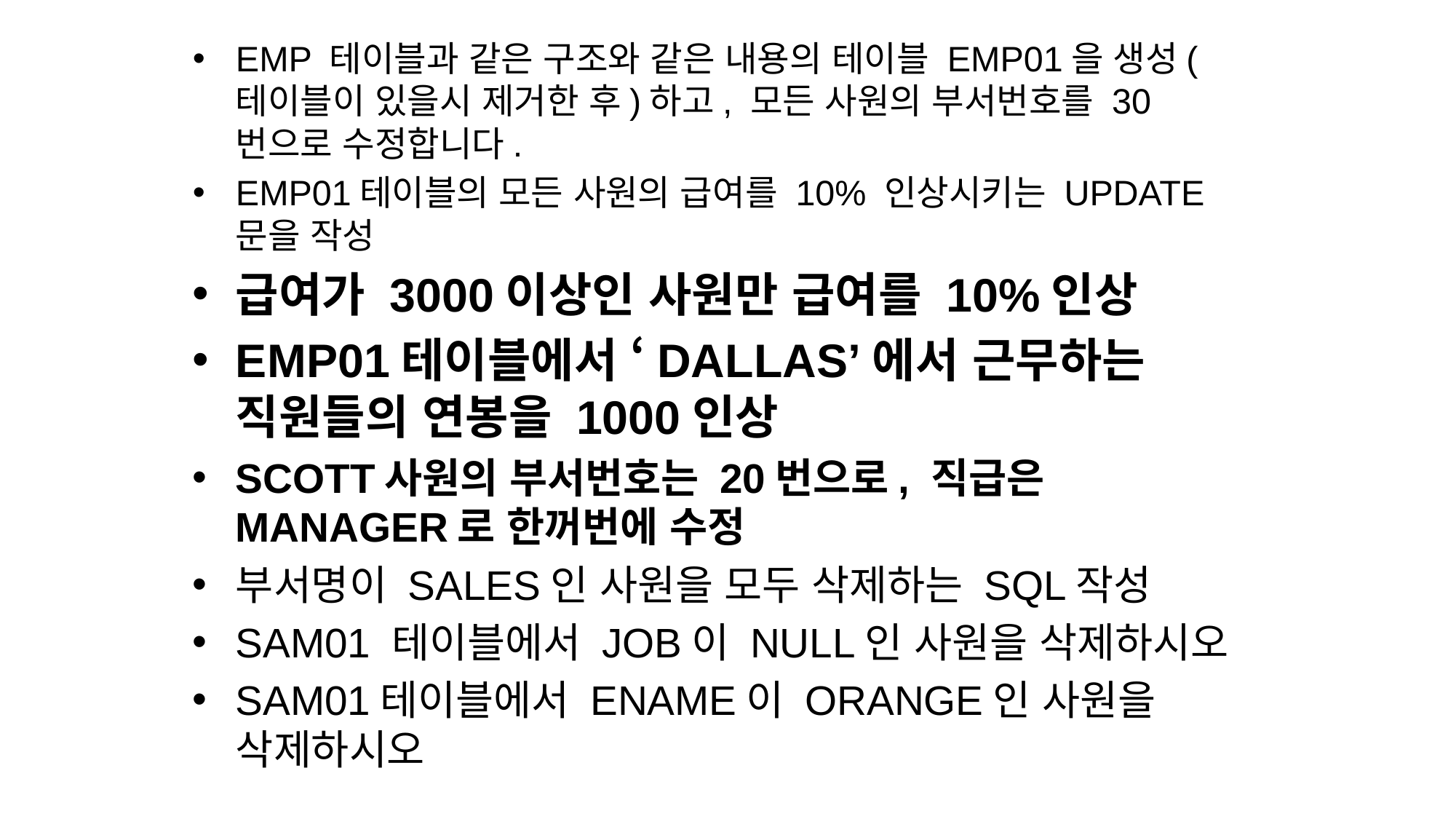

EMP 테이블과 같은 구조와 같은 내용의 테이블 EMP01을 생성(테이블이 있을시 제거한 후)하고, 모든 사원의 부서번호를 30번으로 수정합니다.
EMP01테이블의 모든 사원의 급여를 10% 인상시키는 UPDATE문을 작성
급여가 3000이상인 사원만 급여를 10%인상
EMP01테이블에서 ‘DALLAS’에서 근무하는 직원들의 연봉을 1000인상
SCOTT사원의 부서번호는 20번으로, 직급은 MANAGER로 한꺼번에 수정
부서명이 SALES인 사원을 모두 삭제하는 SQL작성
SAM01 테이블에서 JOB이 NULL인 사원을 삭제하시오
SAM01테이블에서 ENAME이 ORANGE인 사원을 삭제하시오